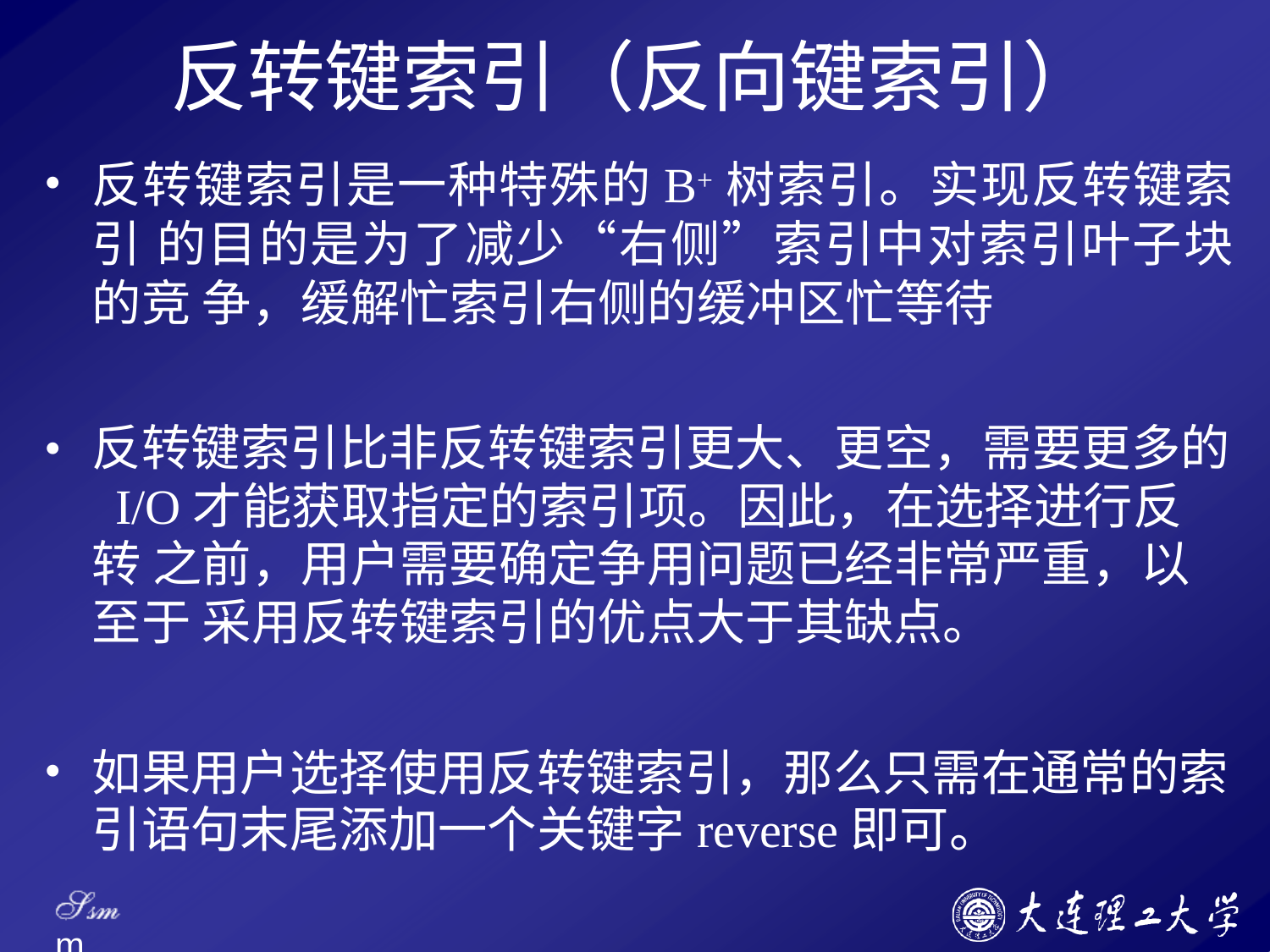

# 反转键索引（反向键索引）
反转键索引是一种特殊的B+树索引。实现反转键索引 的目的是为了减少“右侧”索引中对索引叶子块的竞 争，缓解忙索引右侧的缓冲区忙等待

反转键索引比非反转键索引更大、更空，需要更多的  I/O才能获取指定的索引项。因此，在选择进行反转 之前，用户需要确定争用问题已经非常严重，以至于 采用反转键索引的优点大于其缺点。

如果用户选择使用反转键索引，那么只需在通常的索 引语句末尾添加一个关键字reverse即可。

Ssm